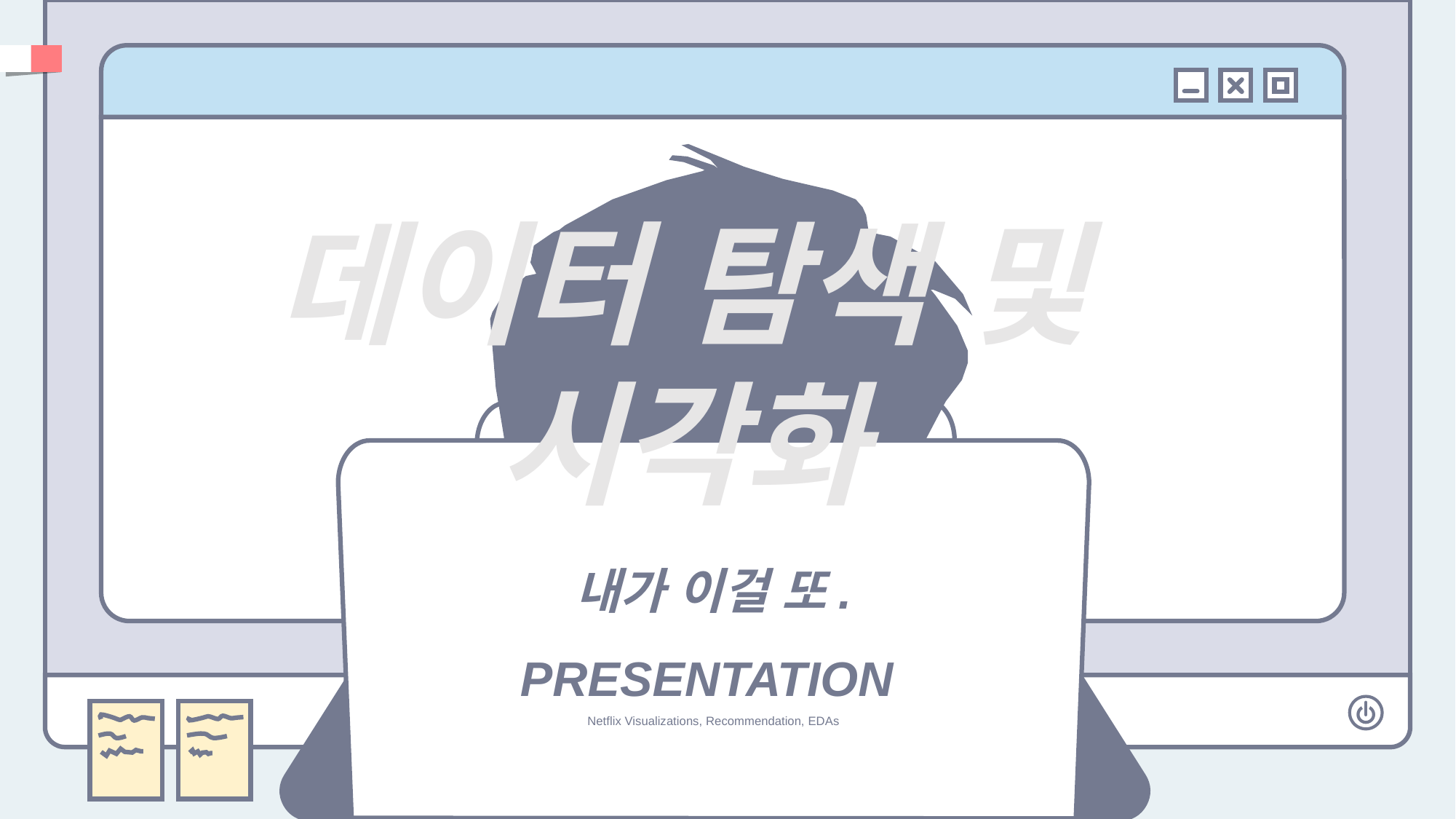

내가 이걸 또.
PRESENTATION
Netflix Visualizations, Recommendation, EDAs

데이터 탐색 및 시각화